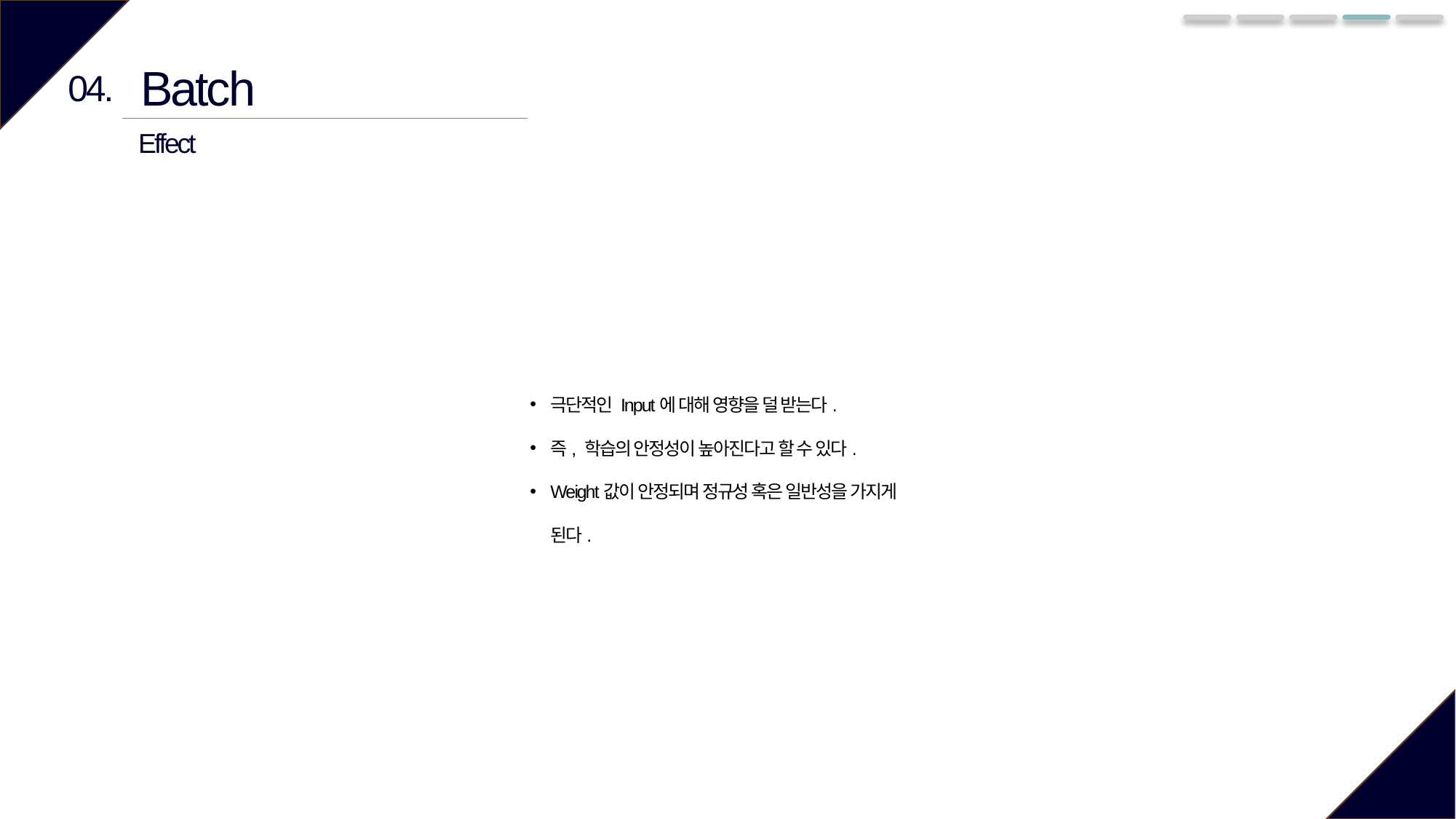

Batch
04.
Effect
극단적인 Input에 대해 영향을 덜 받는다.
즉, 학습의 안정성이 높아진다고 할 수 있다.
Weight값이 안정되며 정규성 혹은 일반성을 가지게 된다.